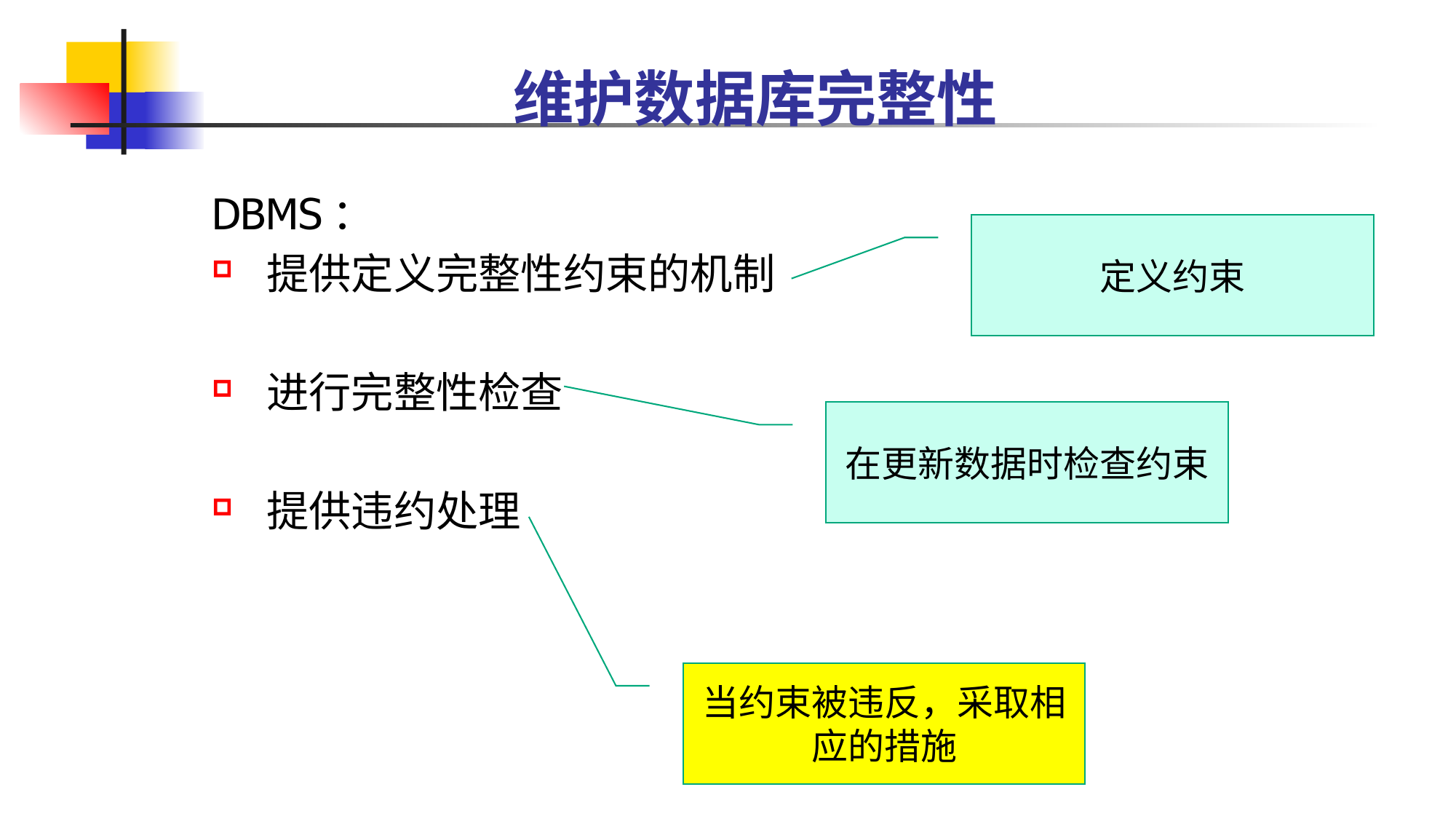

# 维护数据库完整性
DBMS：
提供定义完整性约束的机制

进行完整性检查

提供违约处理
定义约束
在更新数据时检查约束
当约束被违反，采取相应的措施